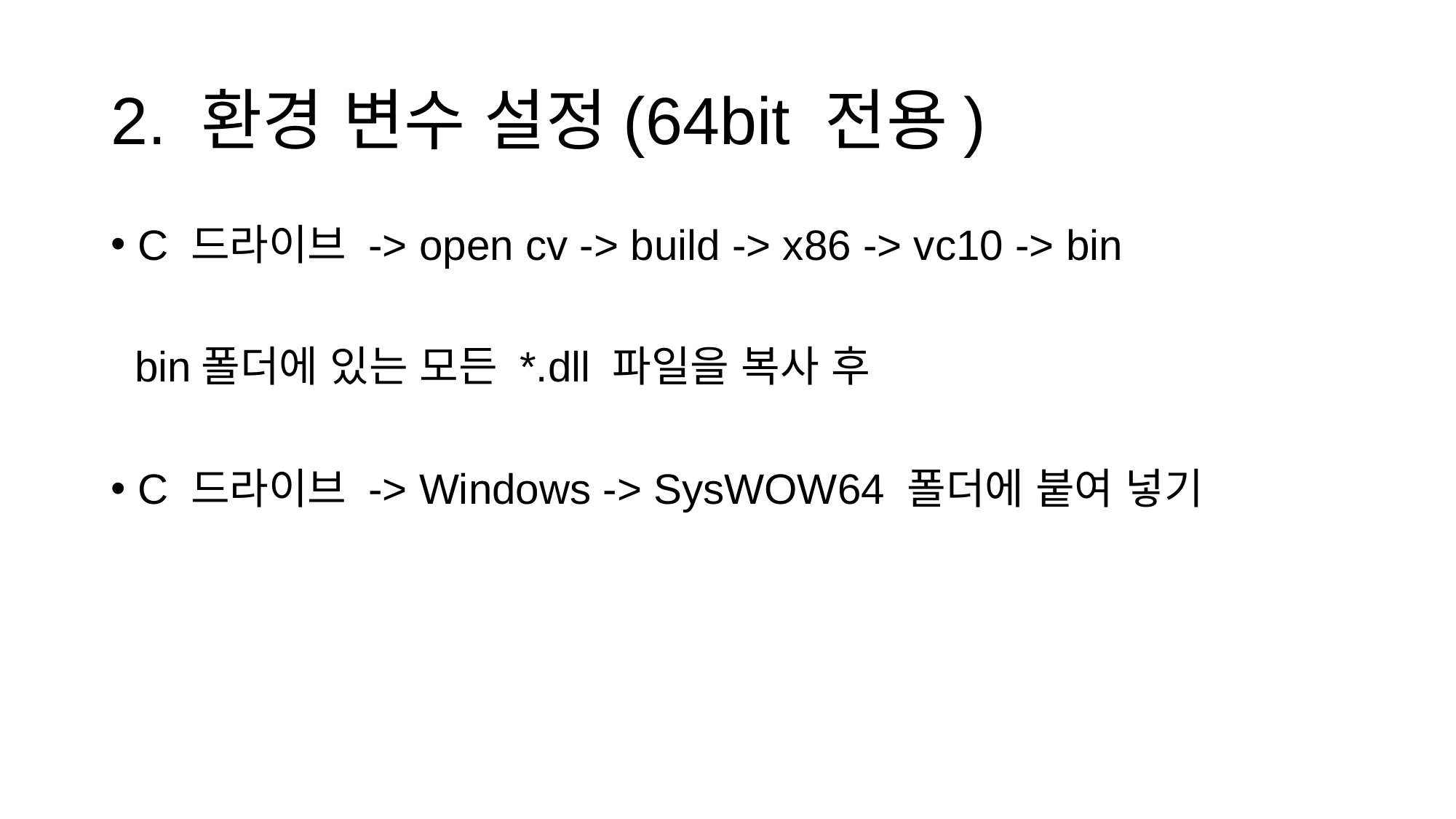

# 2. 환경 변수 설정(64bit 전용)
C 드라이브 -> open cv -> build -> x86 -> vc10 -> bin

  bin폴더에 있는 모든 *.dll 파일을 복사 후

C 드라이브 -> Windows -> SysWOW64 폴더에 붙여 넣기